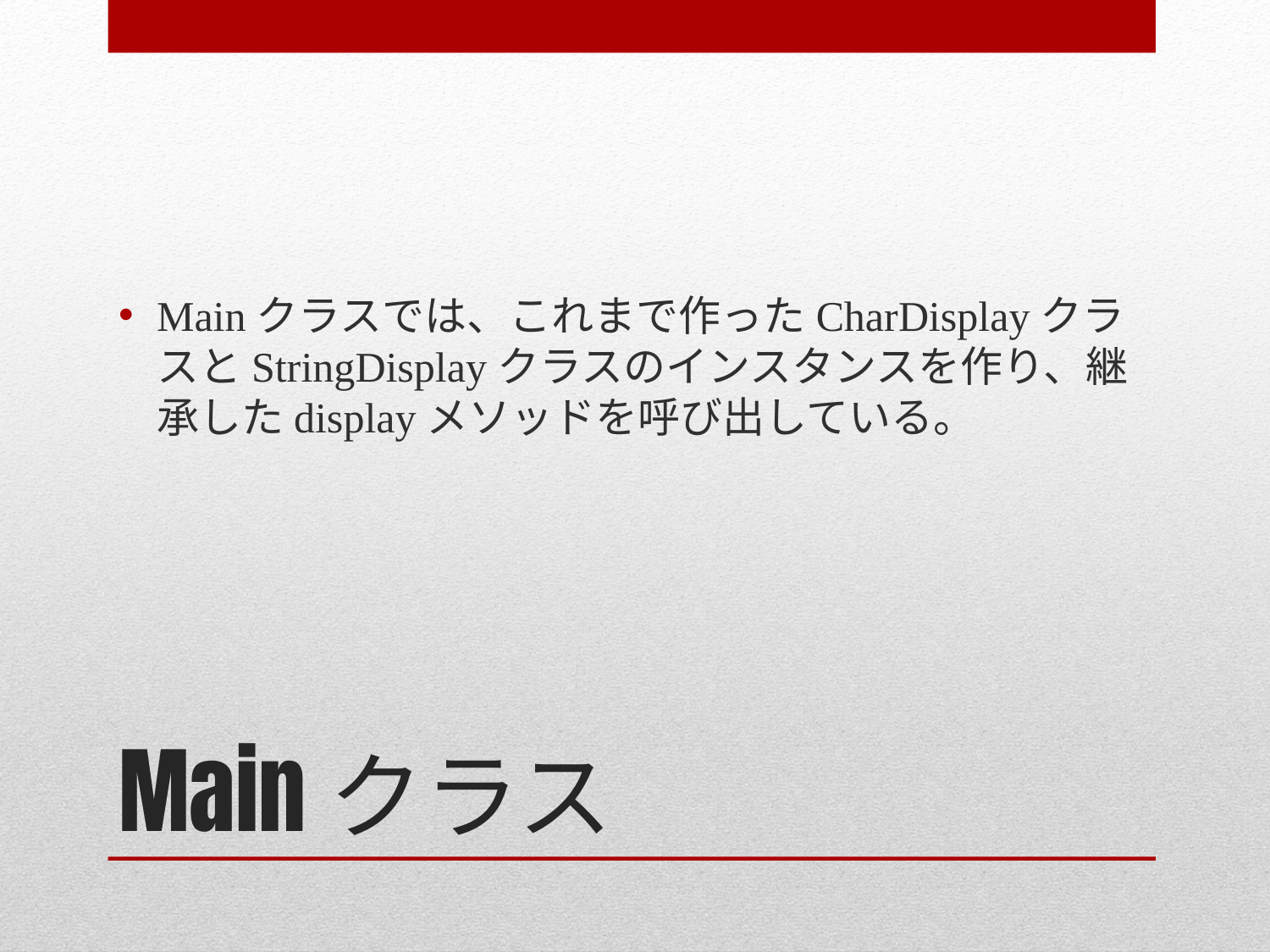

Mainクラスでは、これまで作ったCharDisplayクラスとStringDisplayクラスのインスタンスを作り、継承したdisplayメソッドを呼び出している。
# Mainクラス